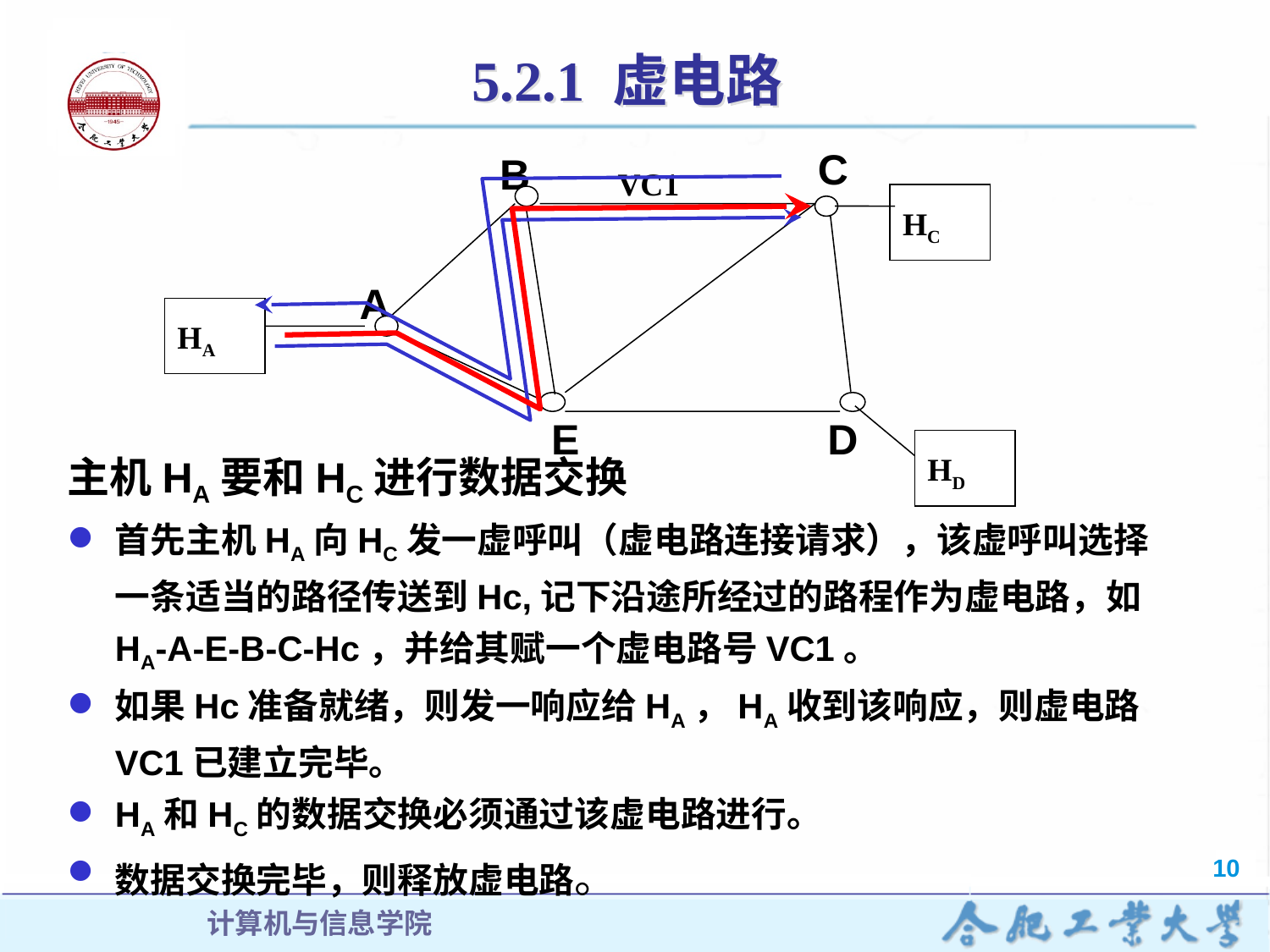

# 5.2.1 虚电路

 B
C
VC1

HC

 A
HA

  E
D

HD
主机HA要和HC进行数据交换
首先主机HA向HC发一虚呼叫（虚电路连接请求），该虚呼叫选择一条适当的路径传送到Hc,记下沿途所经过的路程作为虚电路，如HA-A-E-B-C-Hc，并给其赋一个虚电路号VC1。
如果Hc准备就绪，则发一响应给HA，HA收到该响应，则虚电路VC1已建立完毕。
HA和HC的数据交换必须通过该虚电路进行。
数据交换完毕，则释放虚电路。